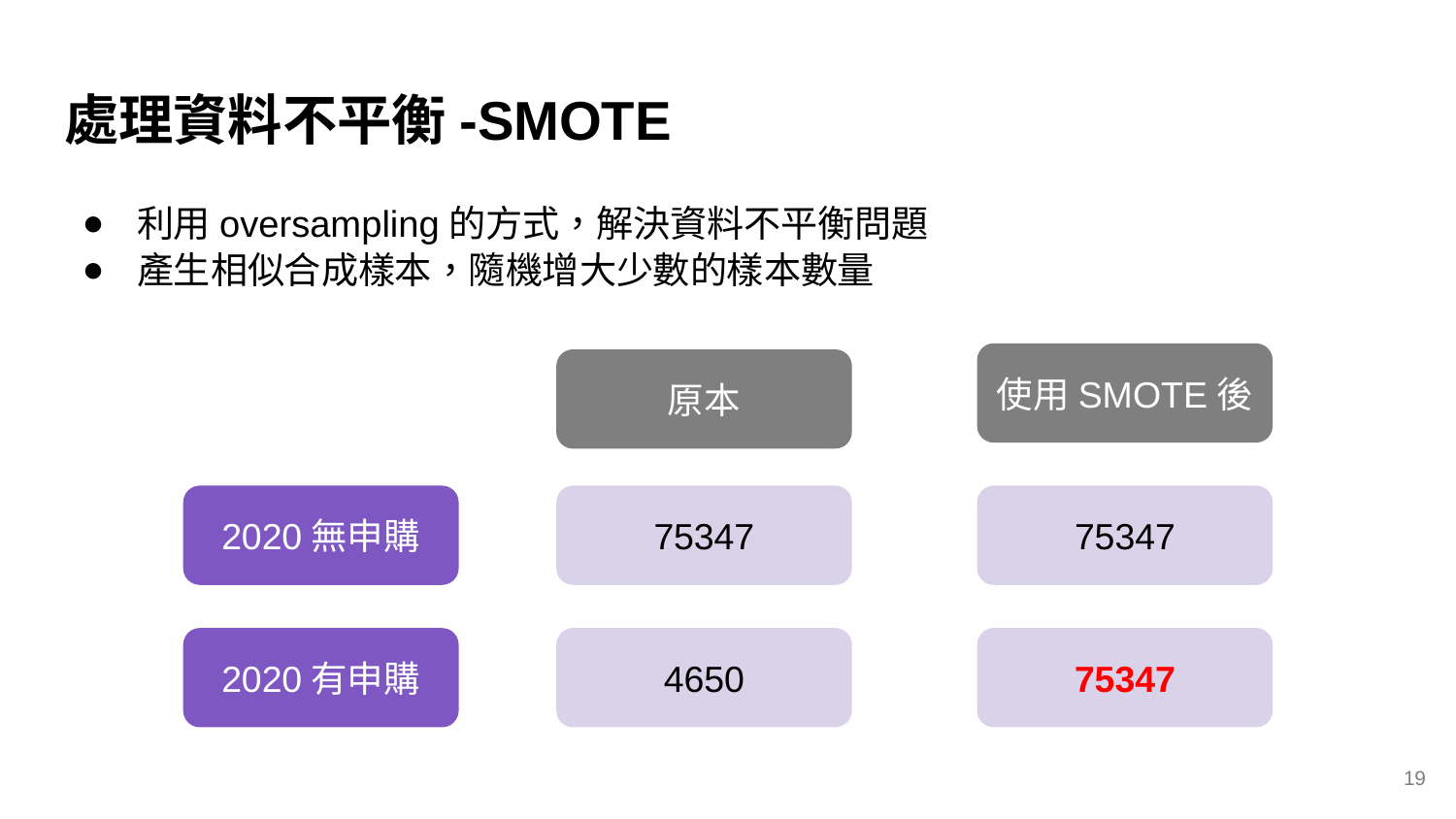

# 處理資料不平衡-SMOTE
利用oversampling的方式，解決資料不平衡問題
產生相似合成樣本，隨機增大少數的樣本數量
使用SMOTE後
原本
2020無申購
75347
75347
2020有申購
4650
75347
19